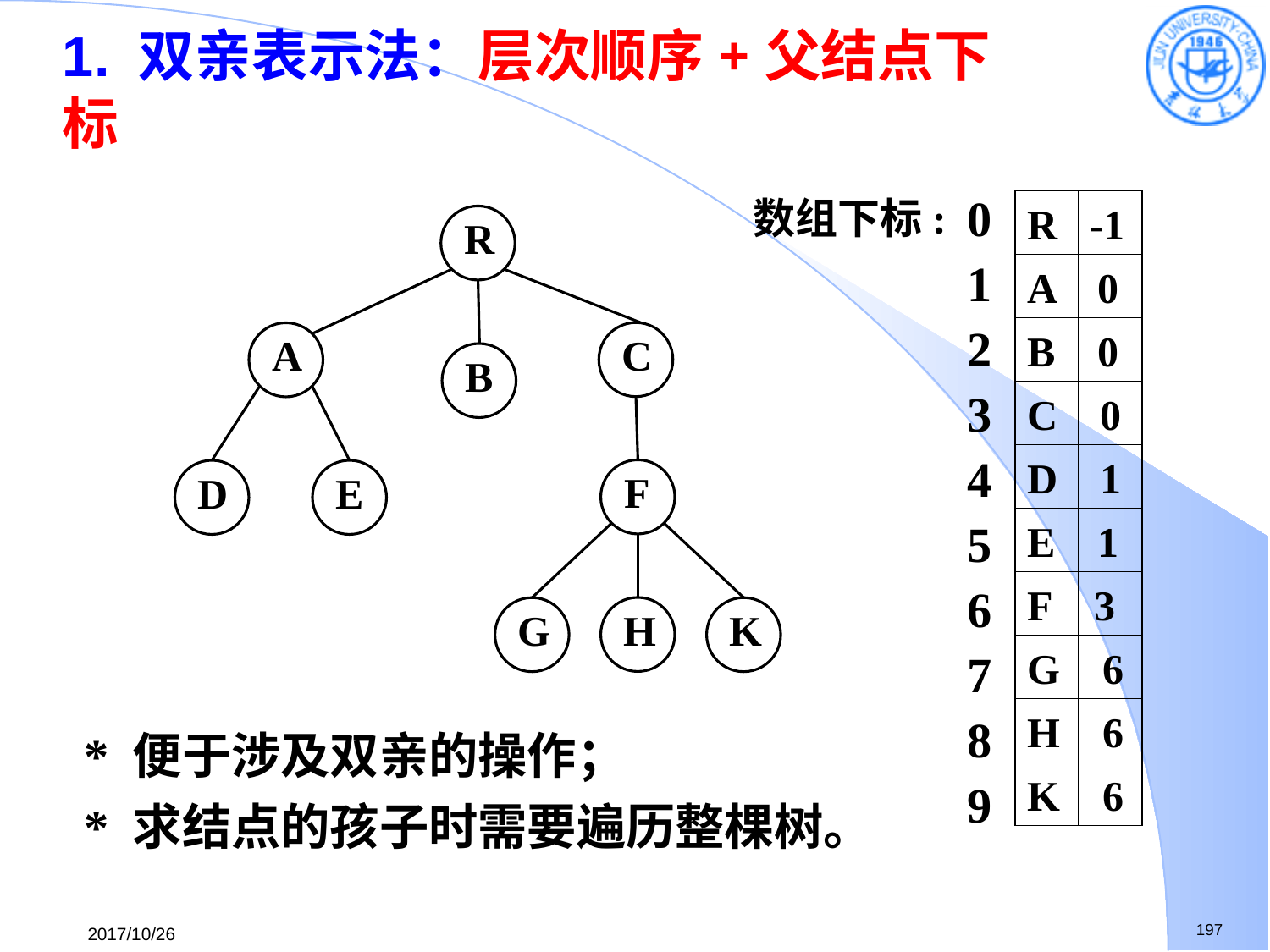

# 1. 双亲表示法：层次顺序+父结点下标
0
1
2
3
4
5
6
7
8
9
数组下标:
R   -1

A    0

B    0

C    0

D    1

E    1

F    3

G    6

H    6

K    6

R

C

A

B

F

D

E

H

G

K
* 便于涉及双亲的操作；
* 求结点的孩子时需要遍历整棵树。